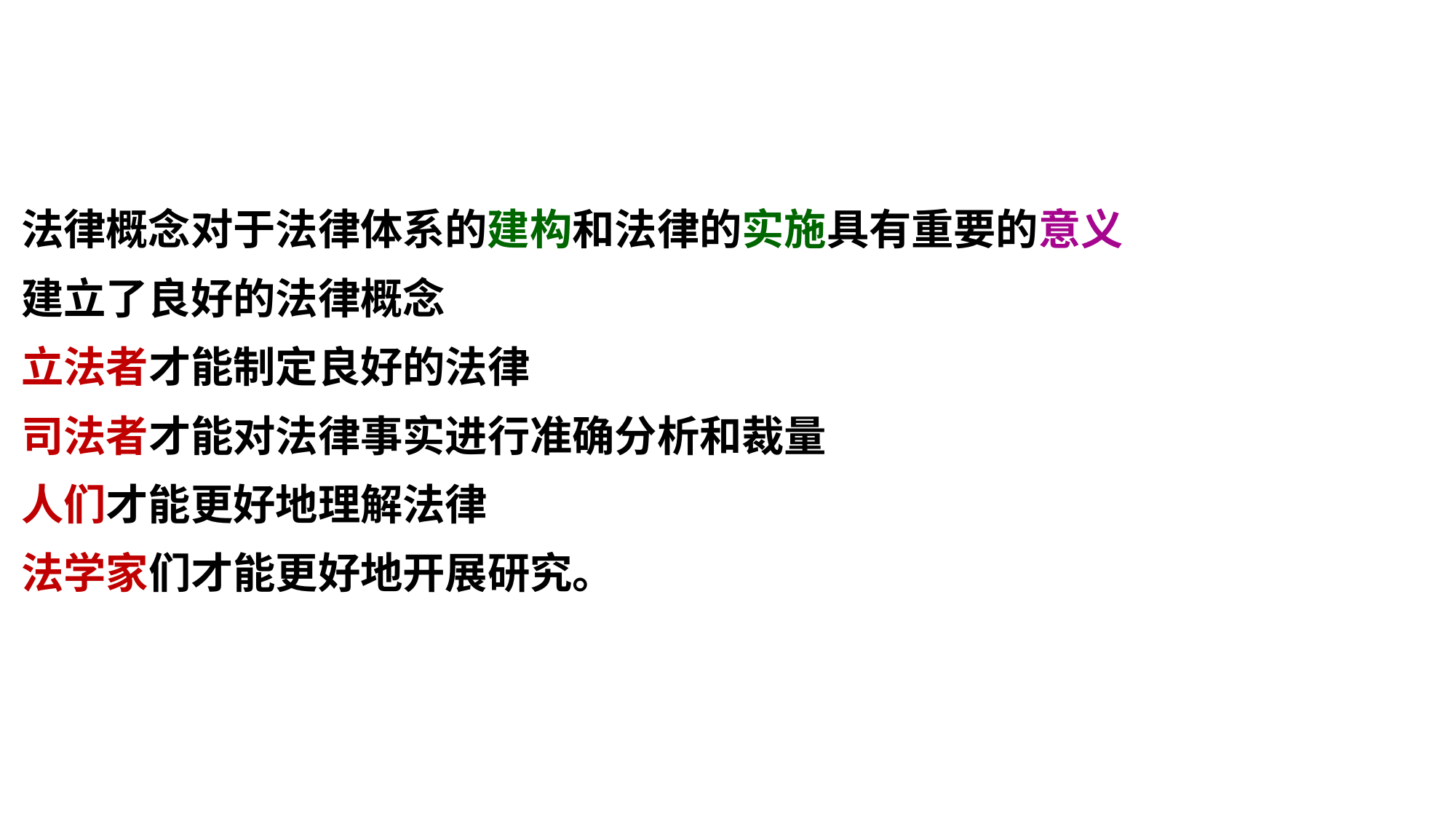

法律概念对于法律体系的建构和法律的实施具有重要的意义
建立了良好的法律概念
立法者才能制定良好的法律
司法者才能对法律事实进行准确分析和裁量
人们才能更好地理解法律
法学家们才能更好地开展研究。